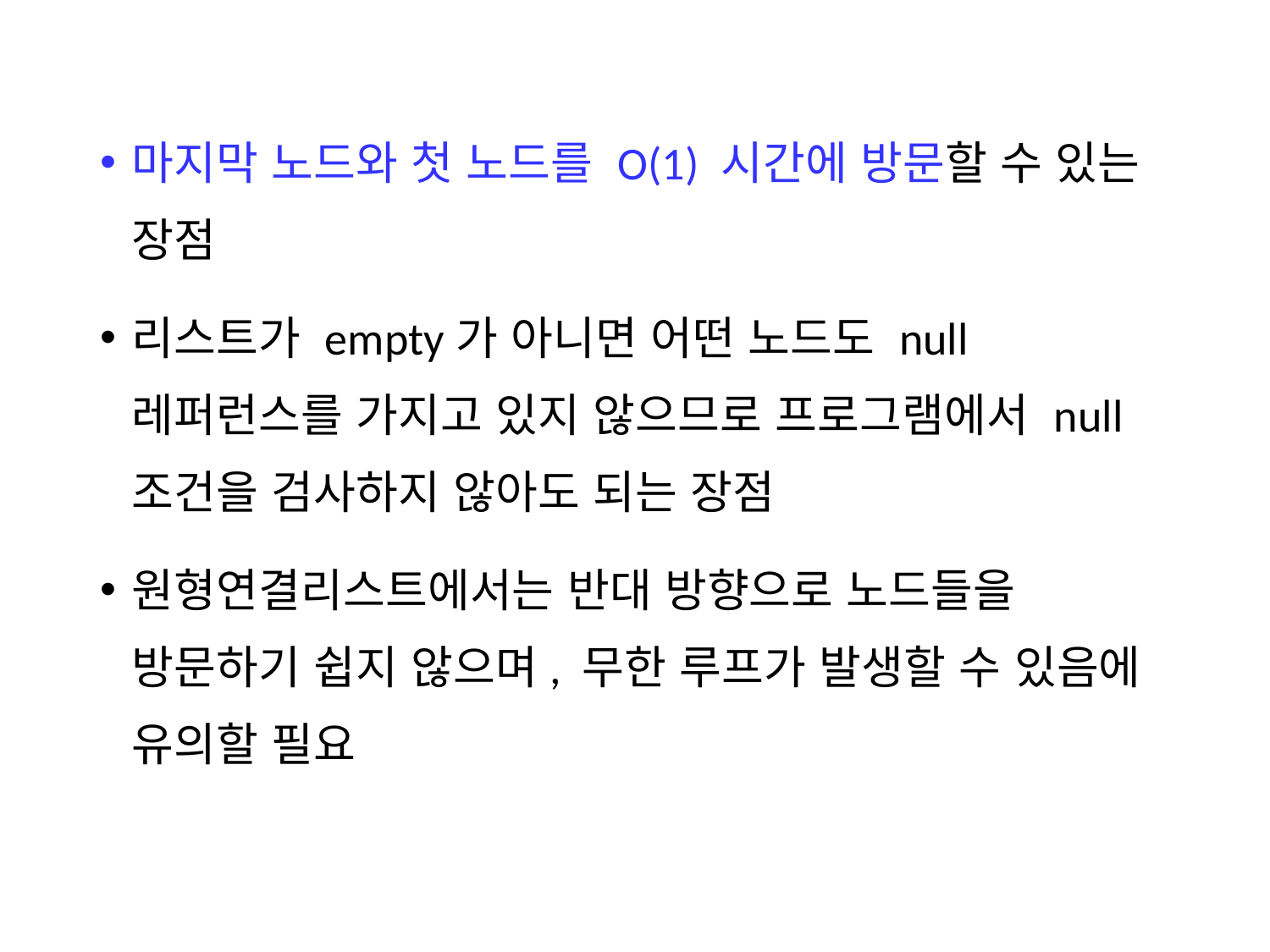

마지막 노드와 첫 노드를 O(1) 시간에 방문할 수 있는 장점
리스트가 empty가 아니면 어떤 노드도 null 레퍼런스를 가지고 있지 않으므로 프로그램에서 null 조건을 검사하지 않아도 되는 장점
원형연결리스트에서는 반대 방향으로 노드들을 방문하기 쉽지 않으며, 무한 루프가 발생할 수 있음에 유의할 필요